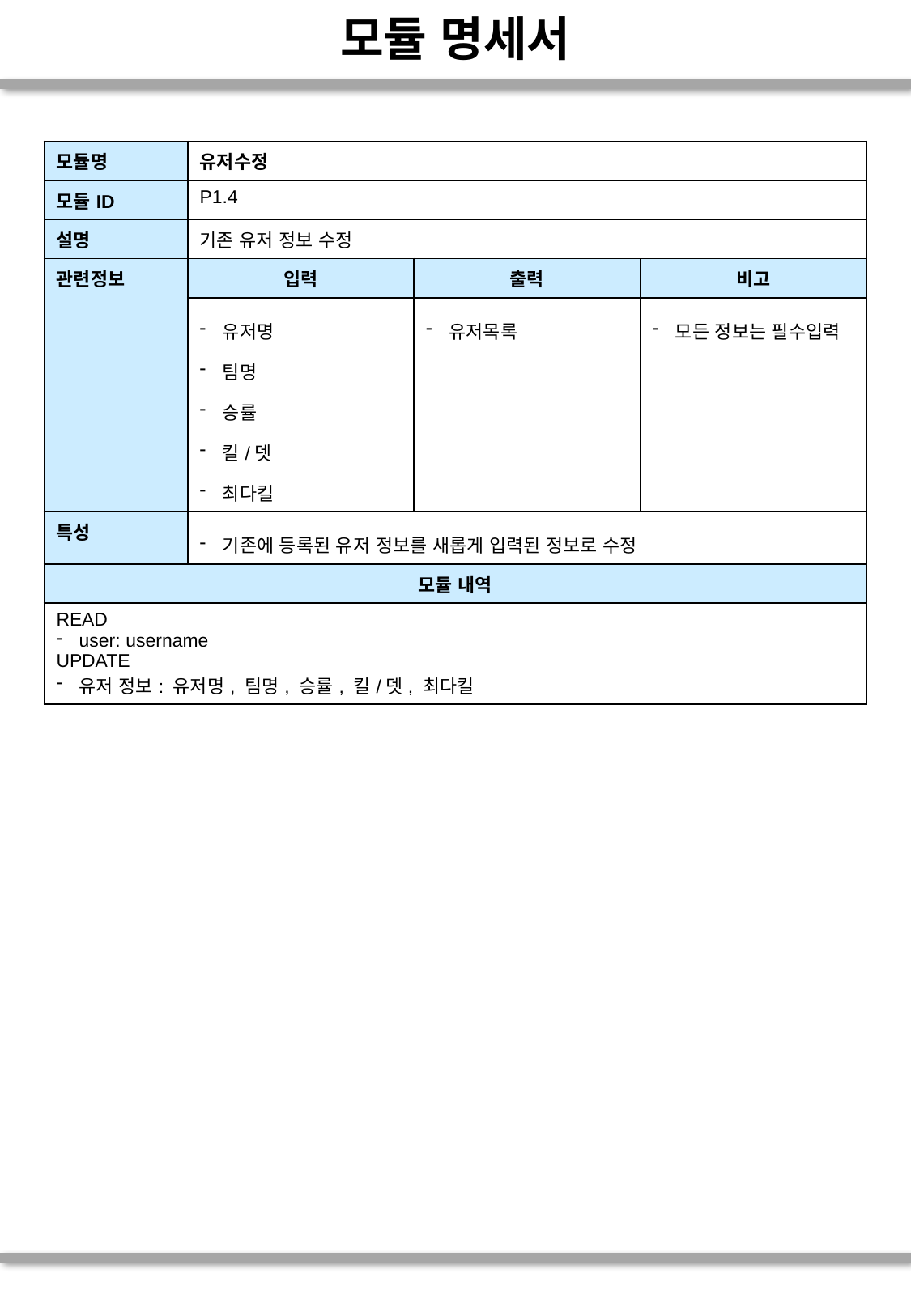

# 모듈 명세서
| 모듈명 | 유저수정 |  |  |
| --- | --- | --- | --- |
| 모듈ID | P1.4 |  |  |
| 설명 | 기존 유저 정보 수정 |  |  |
| 관련정보 | 입력 | 출력 | 비고 |
|  | 유저명 팀명 승률 킬/뎃 최다킬 | 유저목록 | 모든 정보는 필수입력 |
| 특성 | 기존에 등록된 유저 정보를 새롭게 입력된 정보로 수정 |  |  |
| 모듈 내역 |  |  |  |
| READ user: username UPDATE 유저 정보: 유저명, 팀명, 승률, 킬/뎃, 최다킬 |  |  |  |